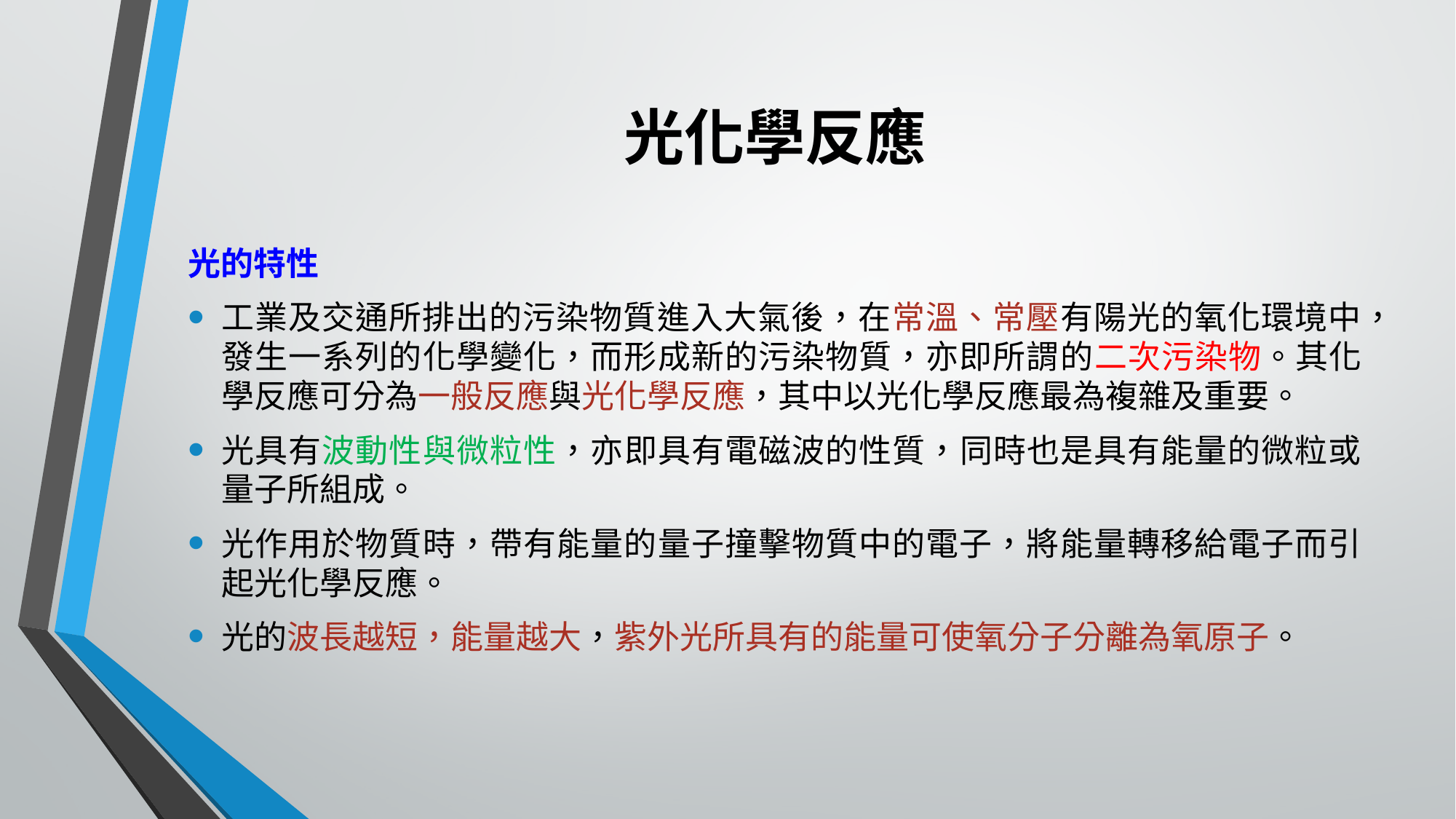

# 光化學反應
光的特性
工業及交通所排出的污染物質進入大氣後，在常溫、常壓有陽光的氧化環境中，發生一系列的化學變化，而形成新的污染物質，亦即所謂的二次污染物。其化學反應可分為一般反應與光化學反應，其中以光化學反應最為複雜及重要。
光具有波動性與微粒性，亦即具有電磁波的性質，同時也是具有能量的微粒或量子所組成。
光作用於物質時，帶有能量的量子撞擊物質中的電子，將能量轉移給電子而引起光化學反應。
光的波長越短，能量越大，紫外光所具有的能量可使氧分子分離為氧原子。